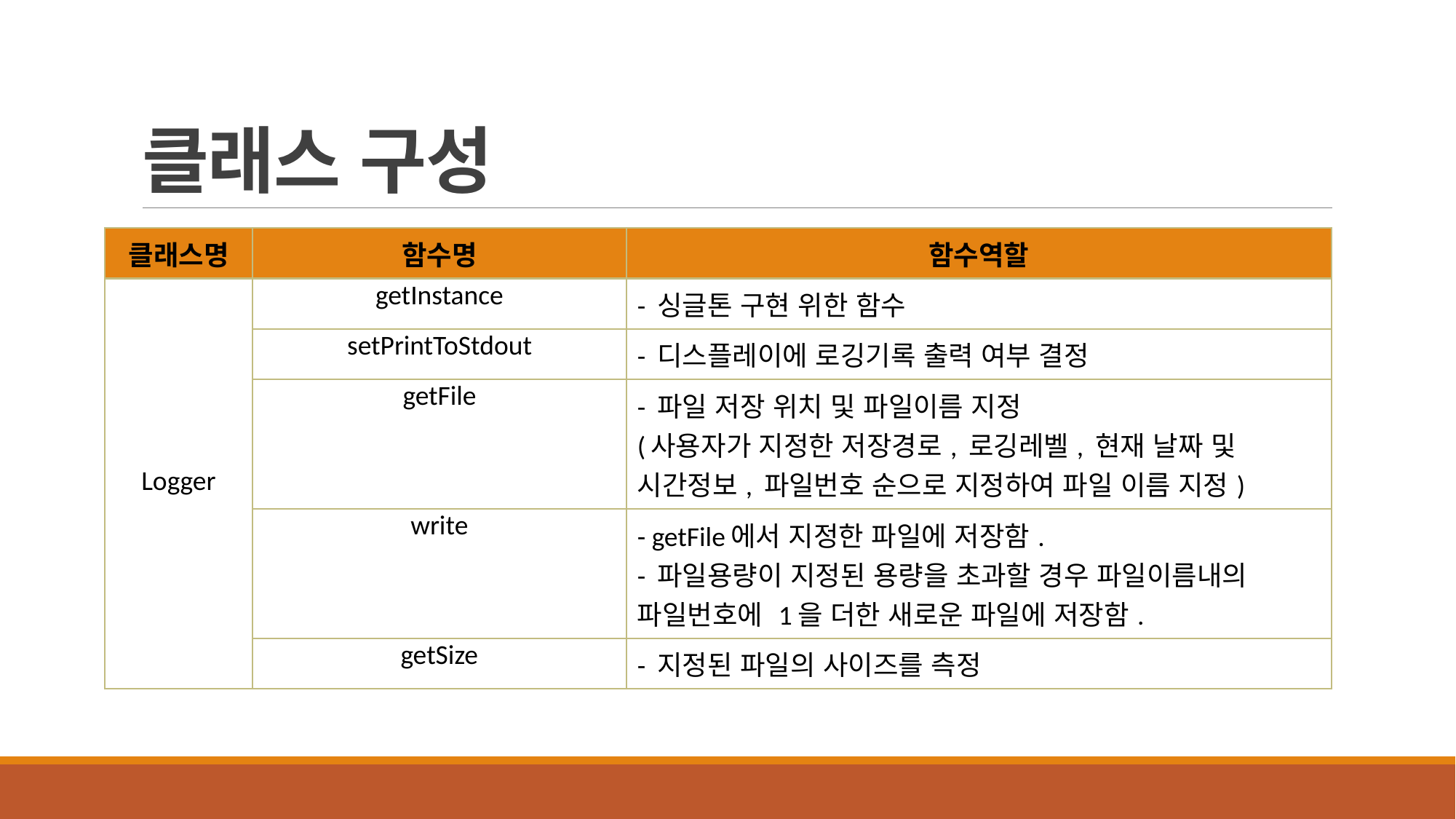

# 클래스 구성
| 클래스명 | 함수명 | 함수역할 |
| --- | --- | --- |
| Logger | getInstance | - 싱글톤 구현 위한 함수 |
|  | setPrintToStdout | - 디스플레이에 로깅기록 출력 여부 결정 |
|  | getFile | - 파일 저장 위치 및 파일이름 지정 (사용자가 지정한 저장경로, 로깅레벨, 현재 날짜 및 시간정보, 파일번호 순으로 지정하여 파일 이름 지정) |
|  | write | - getFile에서 지정한 파일에 저장함. - 파일용량이 지정된 용량을 초과할 경우 파일이름내의 파일번호에 1을 더한 새로운 파일에 저장함. |
|  | getSize | - 지정된 파일의 사이즈를 측정 |